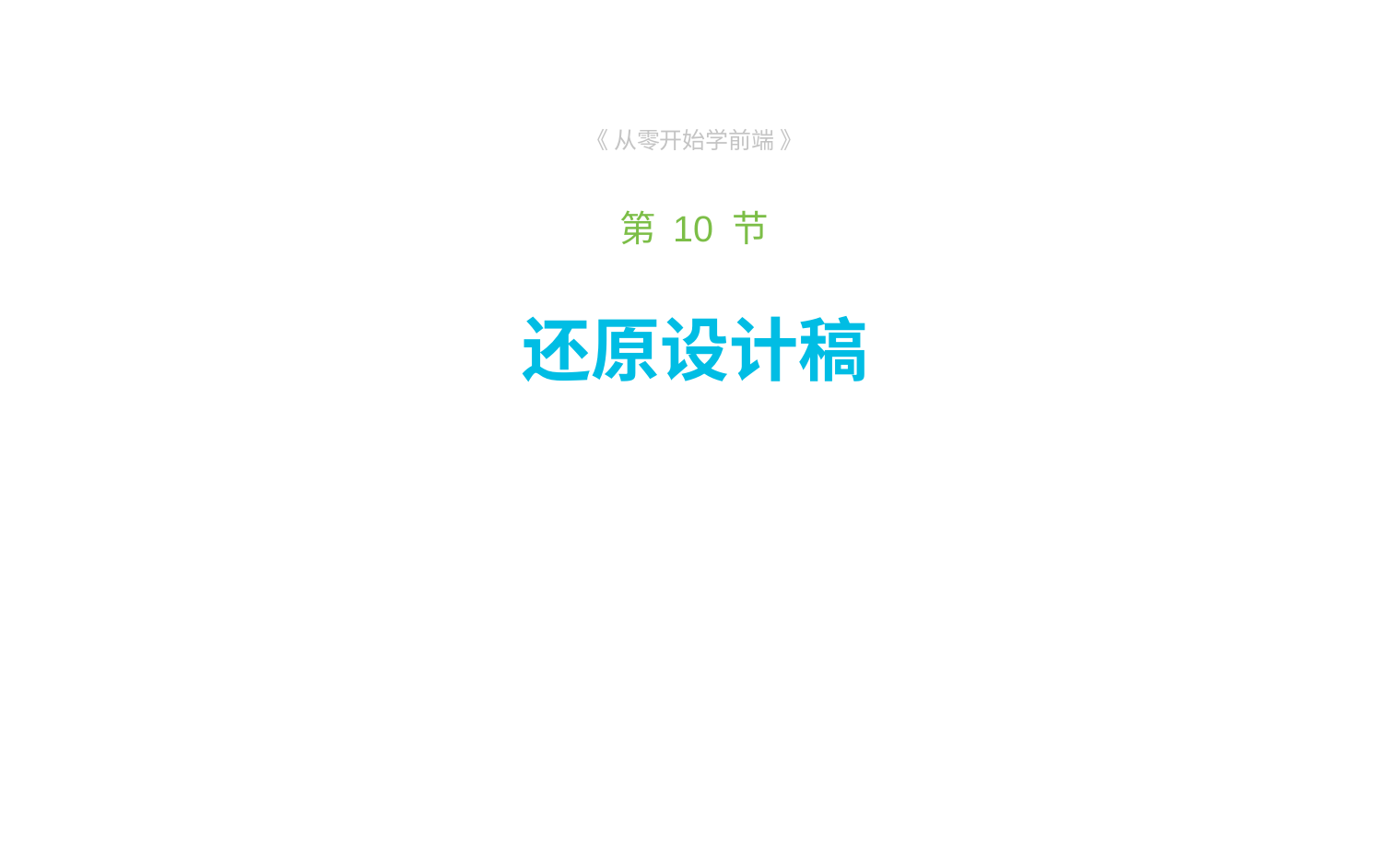

《 从零开始学前端 》
第 10 节
# 还原设计稿